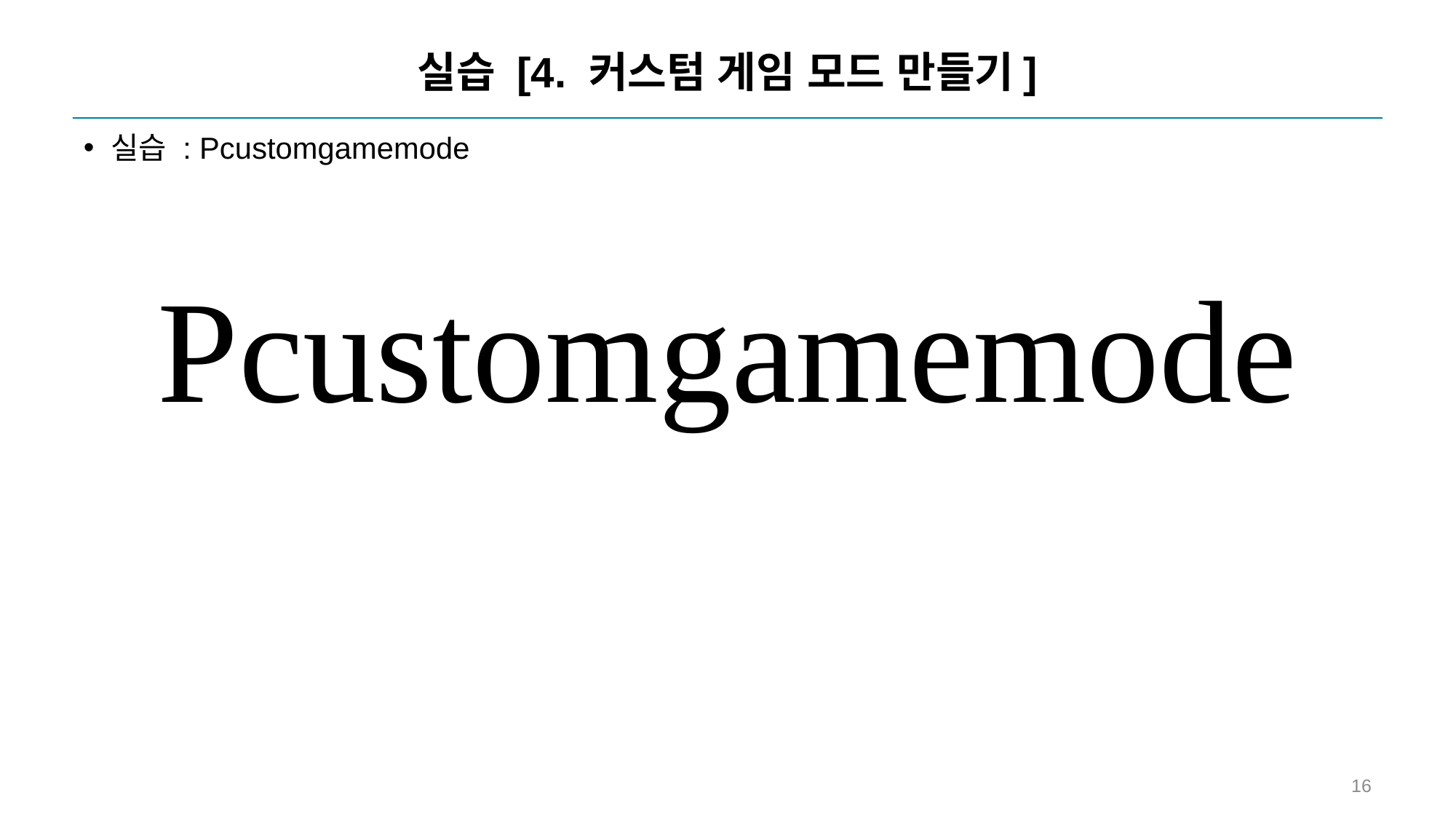

# 실습 [4. 커스텀 게임 모드 만들기]
실습 : Pcustomgamemode

Pcustomgamemode
16